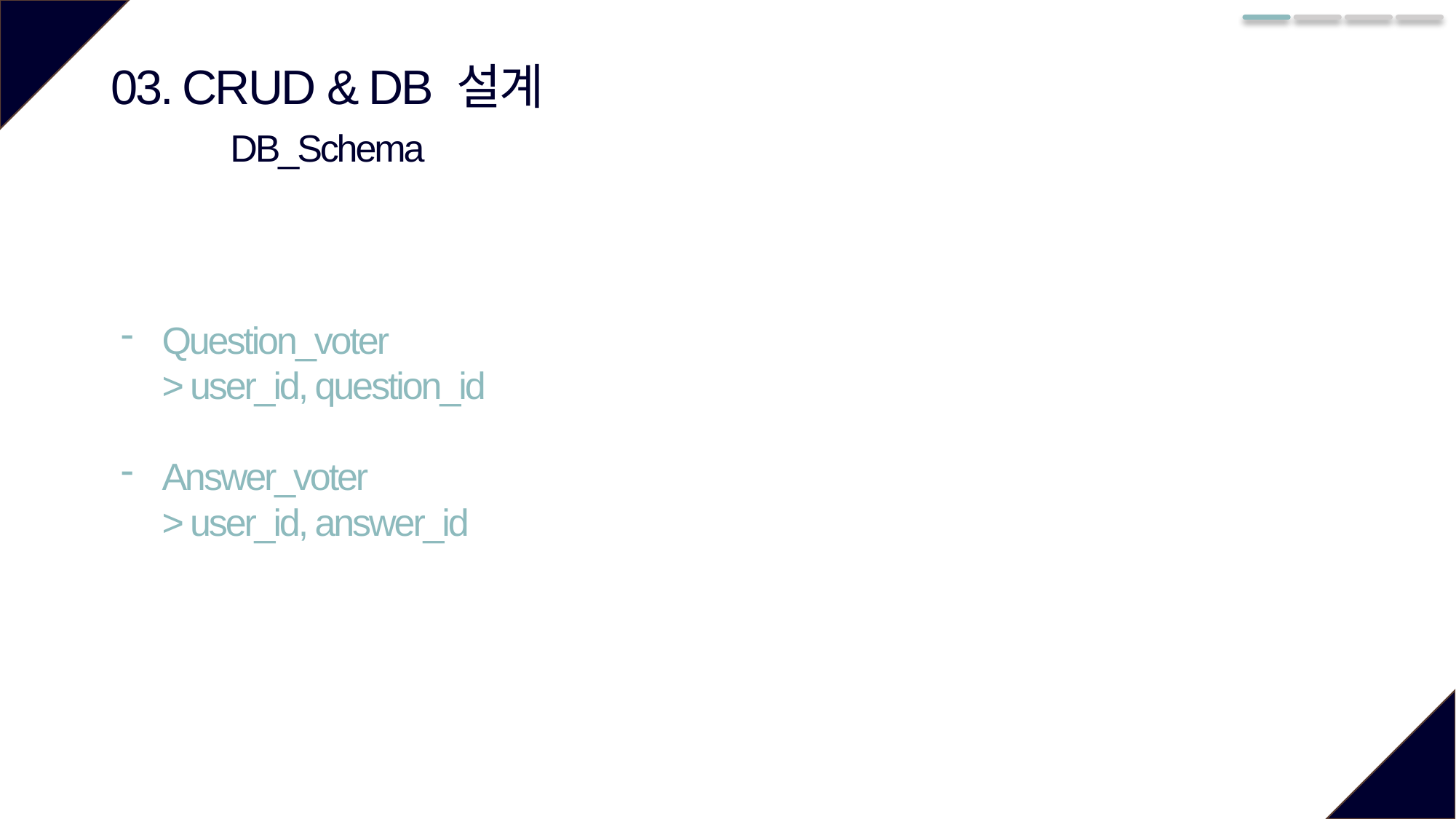

03. CRUD & DB 설계
DB_Schema
Question_voter
> user_id, question_id

Answer_voter
> user_id, answer_id